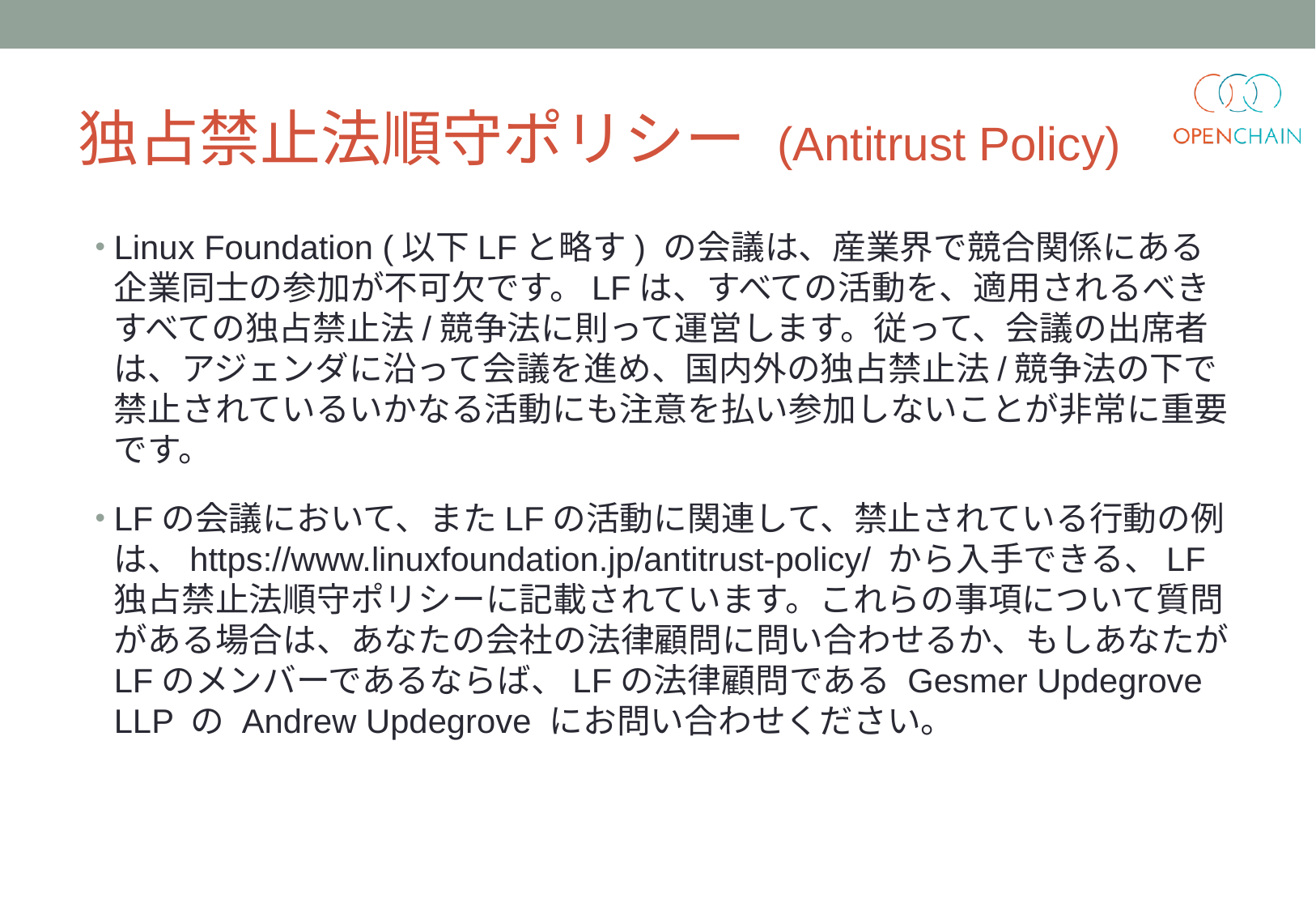

# 独占禁止法順守ポリシー (Antitrust Policy)
Linux Foundation (以下LFと略す) の会議は、産業界で競合関係にある企業同士の参加が不可欠です。LFは、すべての活動を、適用されるべきすべての独占禁止法/競争法に則って運営します。従って、会議の出席者は、アジェンダに沿って会議を進め、国内外の独占禁止法/競争法の下で禁止されているいかなる活動にも注意を払い参加しないことが非常に重要です。
LFの会議において、またLFの活動に関連して、禁止されている行動の例は、https://www.linuxfoundation.jp/antitrust-policy/ から入手できる、LF独占禁止法順守ポリシーに記載されています。これらの事項について質問がある場合は、あなたの会社の法律顧問に問い合わせるか、もしあなたがLFのメンバーであるならば、LFの法律顧問である Gesmer Updegrove LLP の Andrew Updegrove にお問い合わせください。